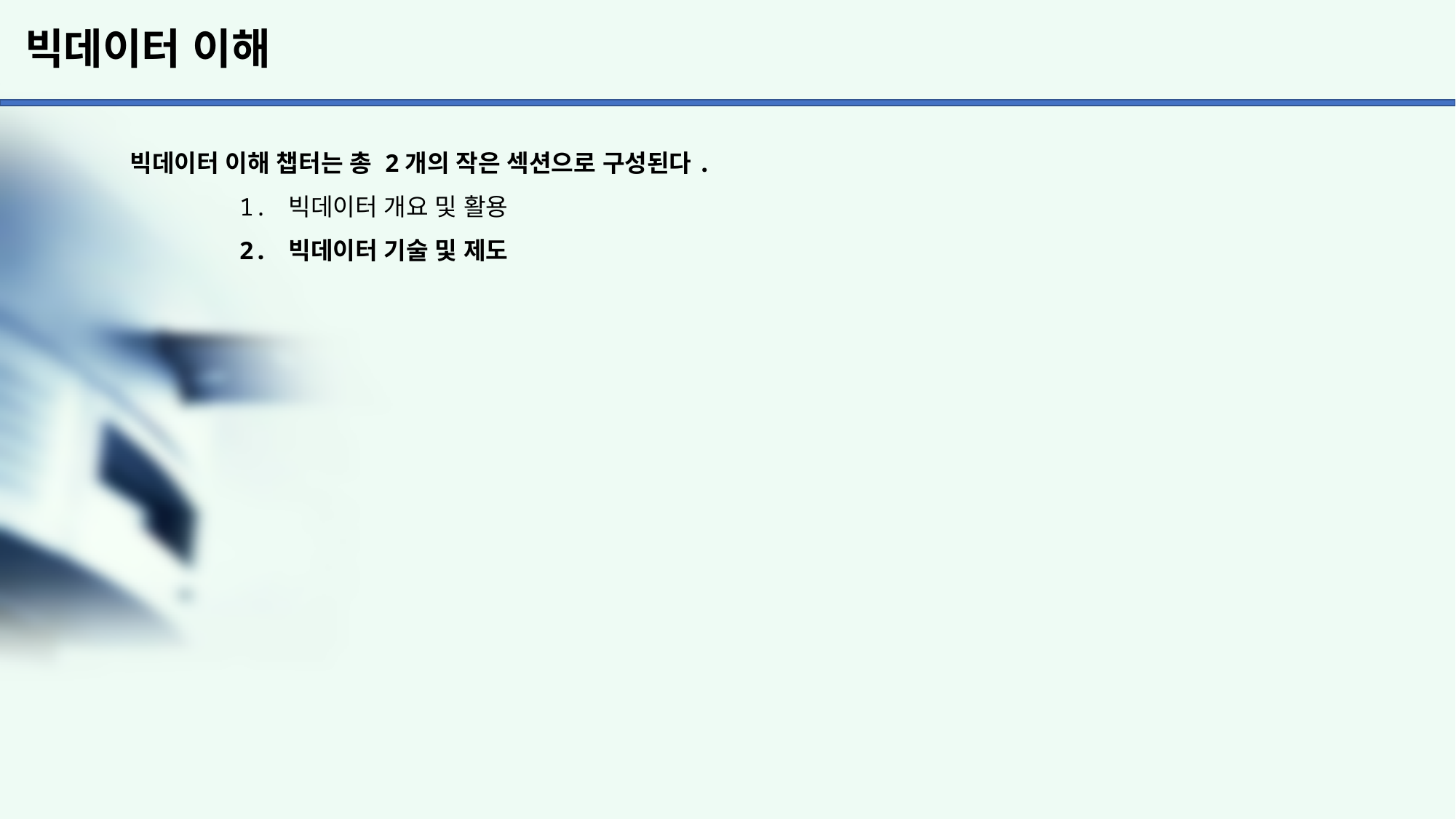

# 빅데이터 이해
빅데이터 이해 챕터는 총 2개의 작은 섹션으로 구성된다.
	1. 빅데이터 개요 및 활용
	2. 빅데이터 기술 및 제도